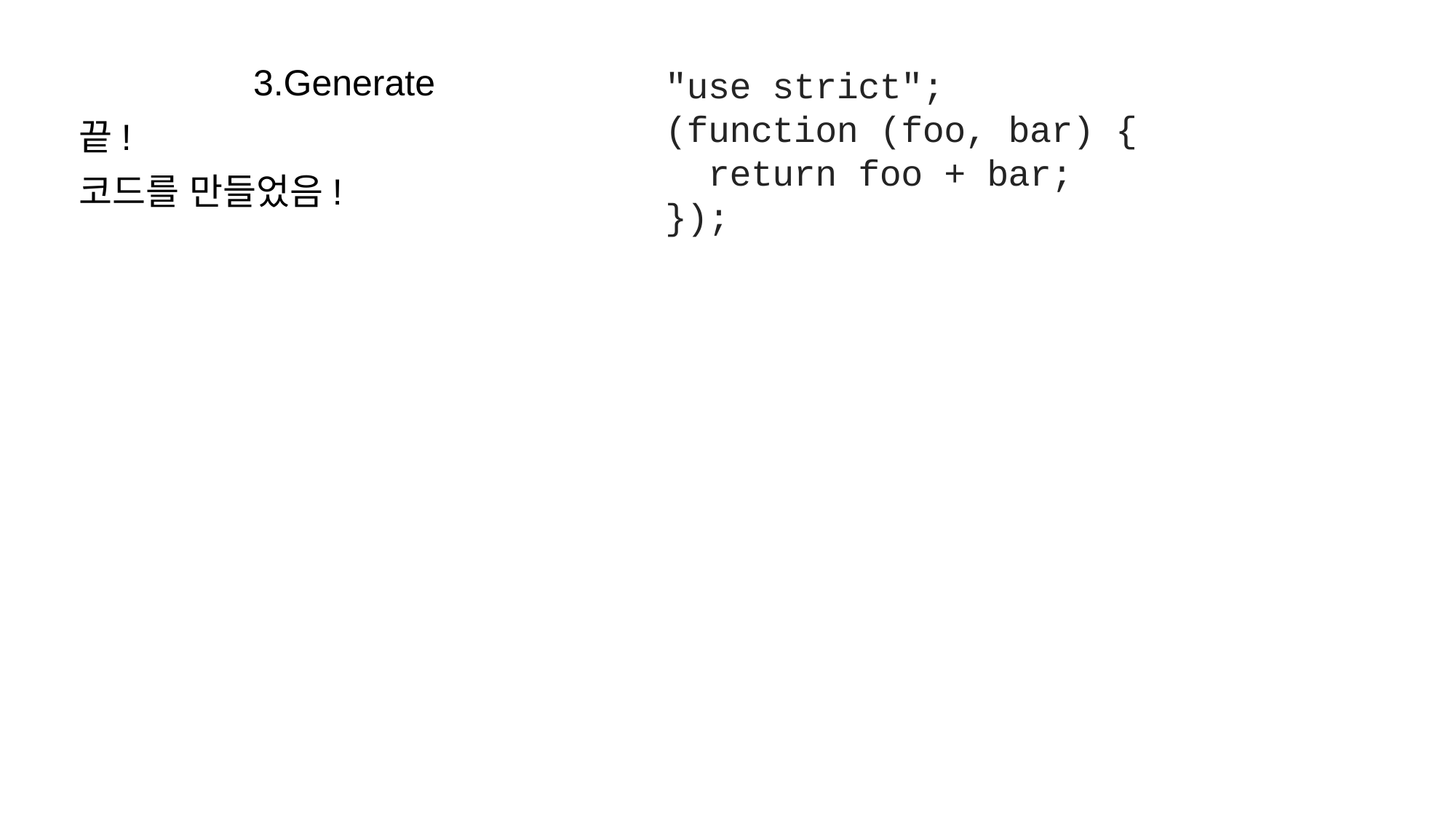

"use strict";
(function (foo, bar) {
  return foo + bar;
});
3.Generate
끝!
코드를 만들었음!